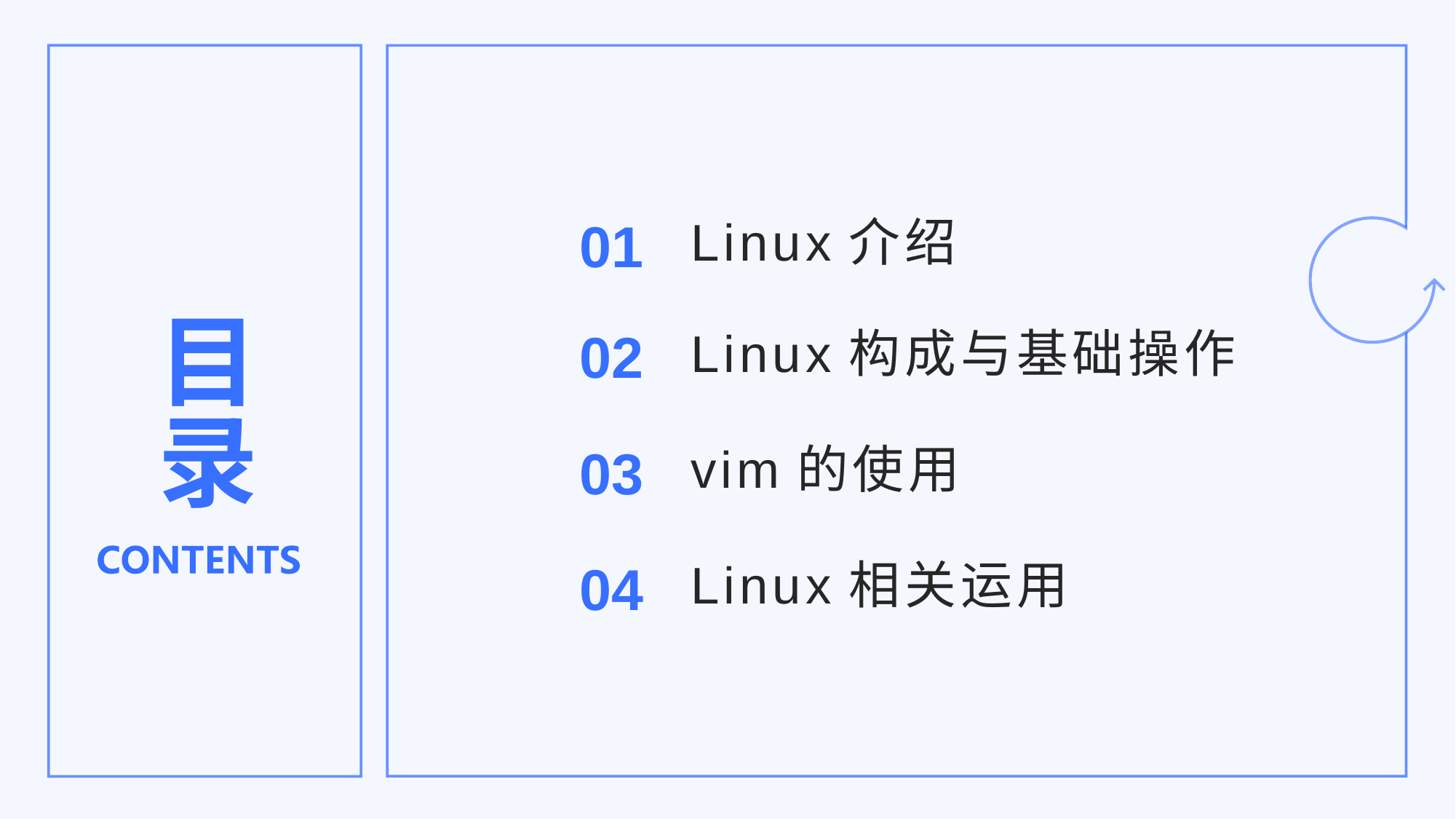

Linux介绍
01
# 目录
02
Linux构成与基础操作
vim的使用
03

Linux相关运用
04